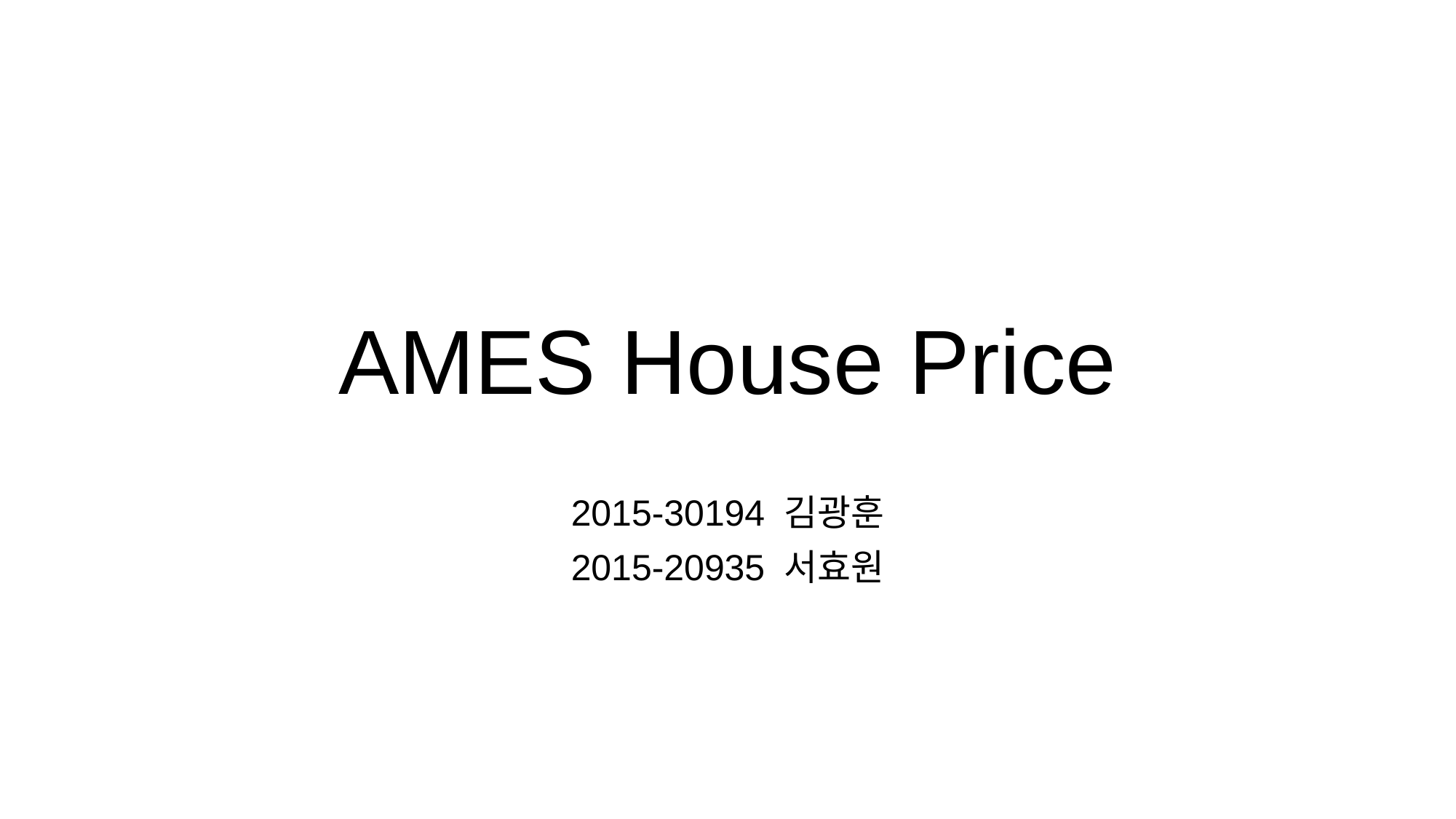

# AMES House Price

2015-30194 김광훈
2015-20935 서효원